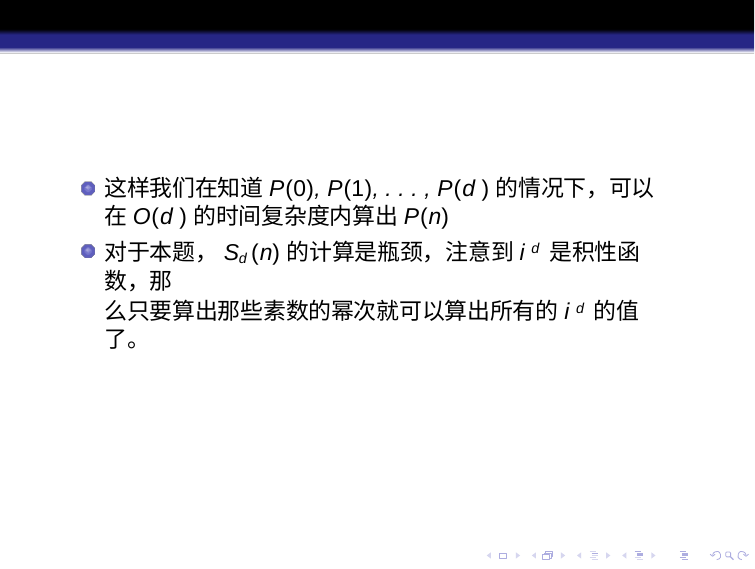

这样我们在知道P(0), P(1), . . . , P(d )的情况下，可以
在O(d )的时间复杂度内算出P(n)
对于本题，Sd (n)的计算是瓶颈，注意到i d 是积性函数，那
么只要算出那些素数的幂次就可以算出所有的i d 的值了。